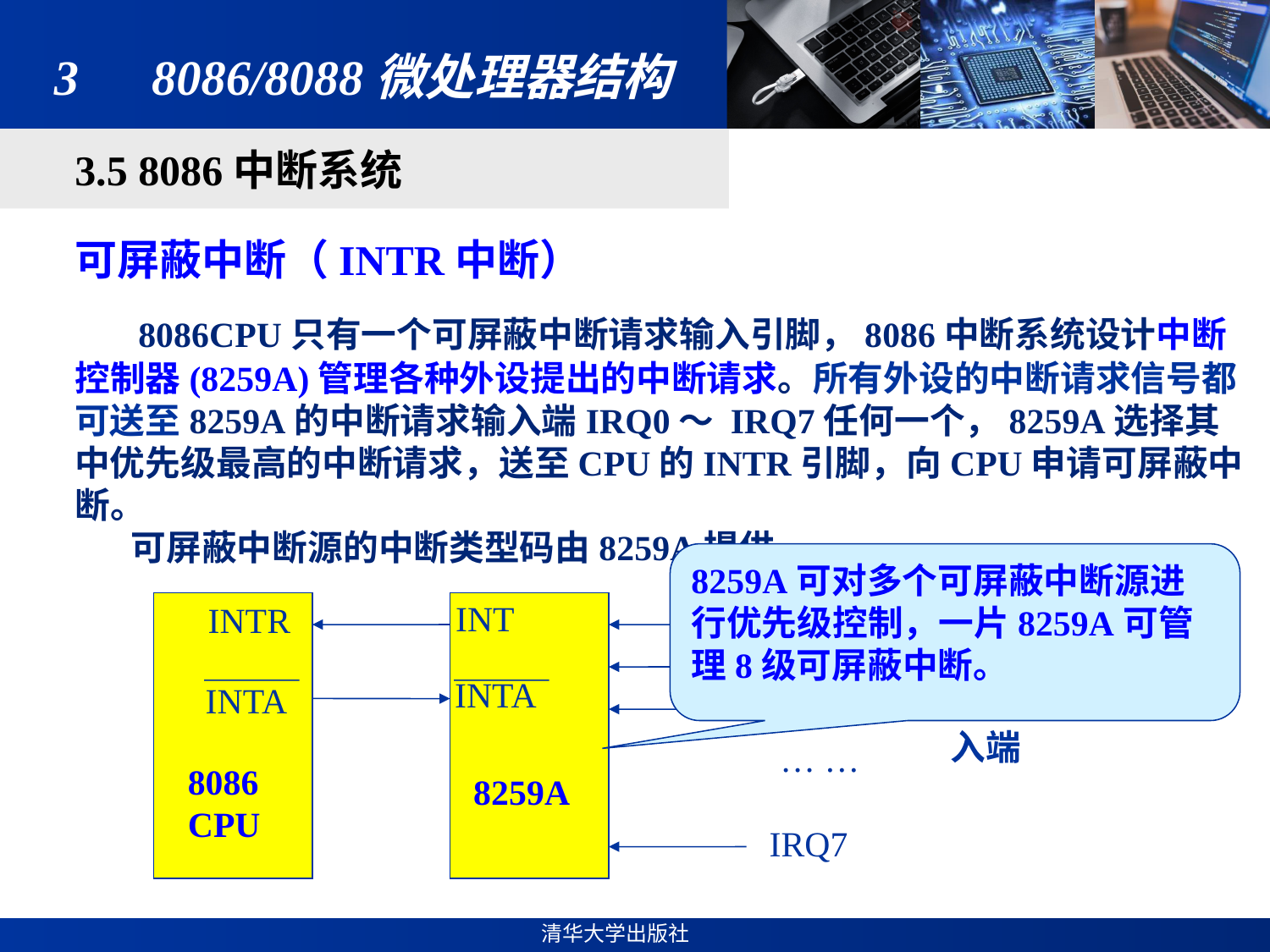

# 3　8086/8088微处理器结构
3.5 8086中断系统

可屏蔽中断（INTR中断）
      8086CPU只有一个可屏蔽中断请求输入引脚，8086中断系统设计中断控制器(8259A)管理各种外设提出的中断请求。所有外设的中断请求信号都可送至8259A的中断请求输入端IRQ0～ IRQ7任何一个，8259A选择其中优先级最高的中断请求，送至CPU的INTR引脚，向CPU申请可屏蔽中断。
       可屏蔽中断源的中断类型码由8259A提供。
8259A可对多个可屏蔽中断源进行优先级控制，一片8259A可管理8级可屏蔽中断。
INT
INTR

IRQ0

可屏蔽
中断请求输入端
IRQ1
INTA

INTA
IRQ2

… …
8086
CPU
8259A
IRQ7